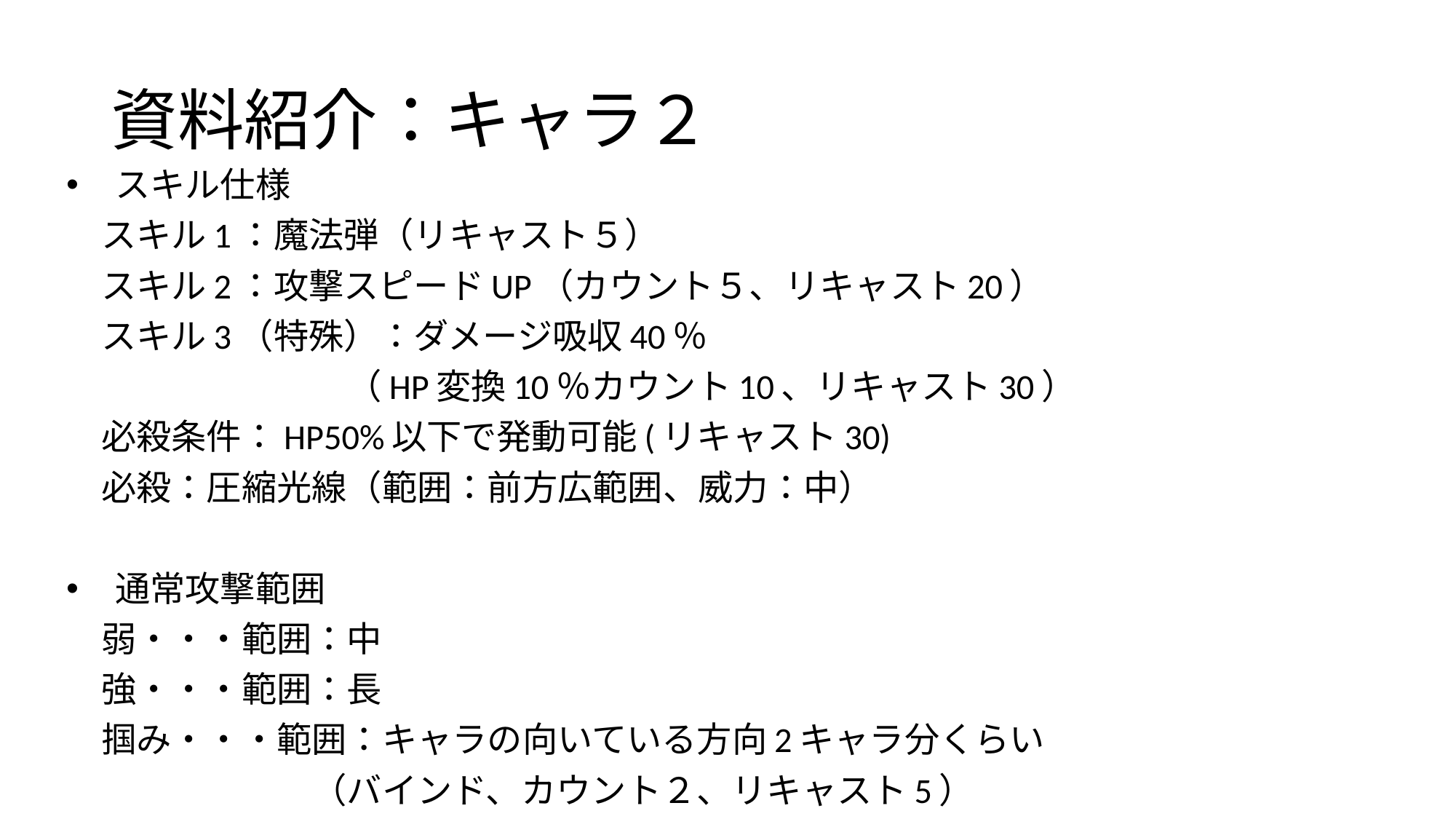

# 資料紹介：キャラ２
スキル仕様
　スキル1：魔法弾（リキャスト５）
　スキル2：攻撃スピードUP（カウント５、リキャスト20）
　スキル3（特殊）：ダメージ吸収40％
　　　　　　　　（HP変換10％カウント10、リキャスト30）
　必殺条件：HP50%以下で発動可能(リキャスト30)
　必殺：圧縮光線（範囲：前方広範囲、威力：中）

通常攻撃範囲
　弱・・・範囲：中
　強・・・範囲：長
　掴み・・・範囲：キャラの向いている方向2キャラ分くらい
　　　　　　　（バインド、カウント２、リキャスト5）